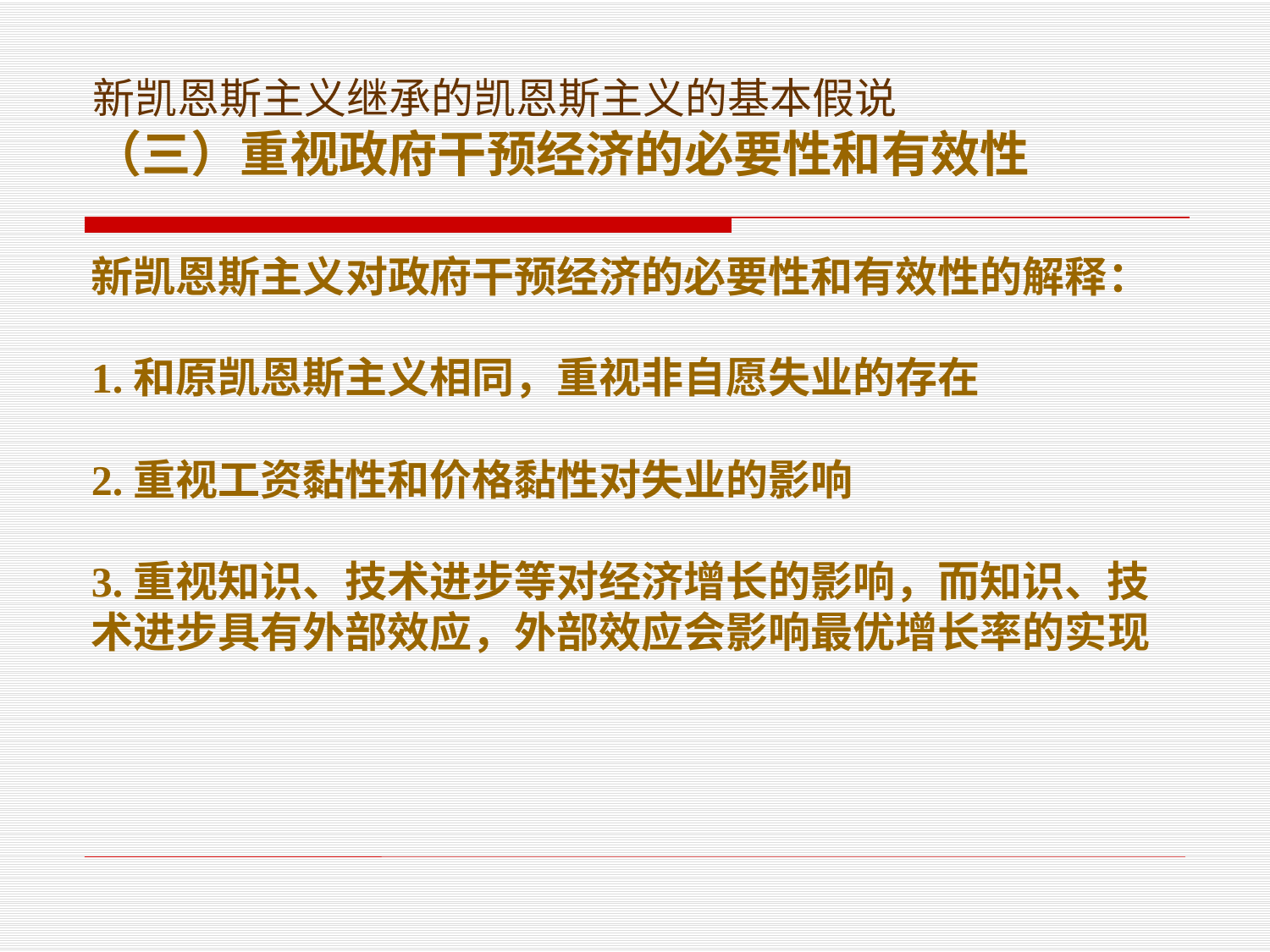

新凯恩斯主义继承的凯恩斯主义的基本假说
（三）重视政府干预经济的必要性和有效性
新凯恩斯主义对政府干预经济的必要性和有效性的解释：

1.和原凯恩斯主义相同，重视非自愿失业的存在

2.重视工资黏性和价格黏性对失业的影响

3.重视知识、技术进步等对经济增长的影响，而知识、技术进步具有外部效应，外部效应会影响最优增长率的实现